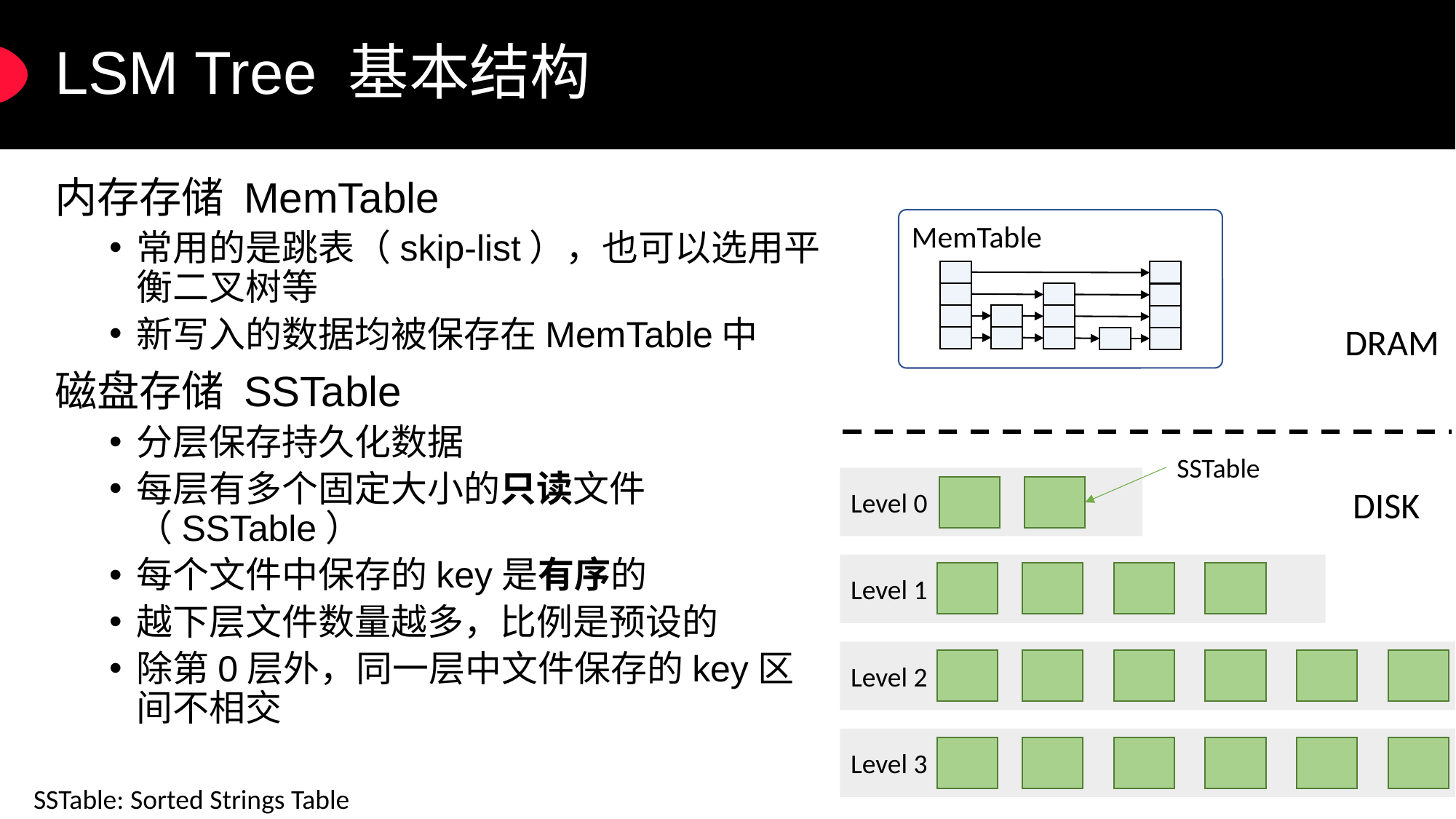

# LSM Tree 基本结构
内存存储 MemTable
常用的是跳表（skip-list），也可以选用平衡二叉树等
新写入的数据均被保存在MemTable中
磁盘存储 SSTable
分层保存持久化数据
每层有多个固定大小的只读文件（SSTable）
每个文件中保存的key是有序的
越下层文件数量越多，比例是预设的
除第0层外，同一层中文件保存的key区间不相交

MemTable

DRAM
Level 0
DISK

Level 1

Level 2

Level 3

SSTable
5
SSTable: Sorted Strings Table